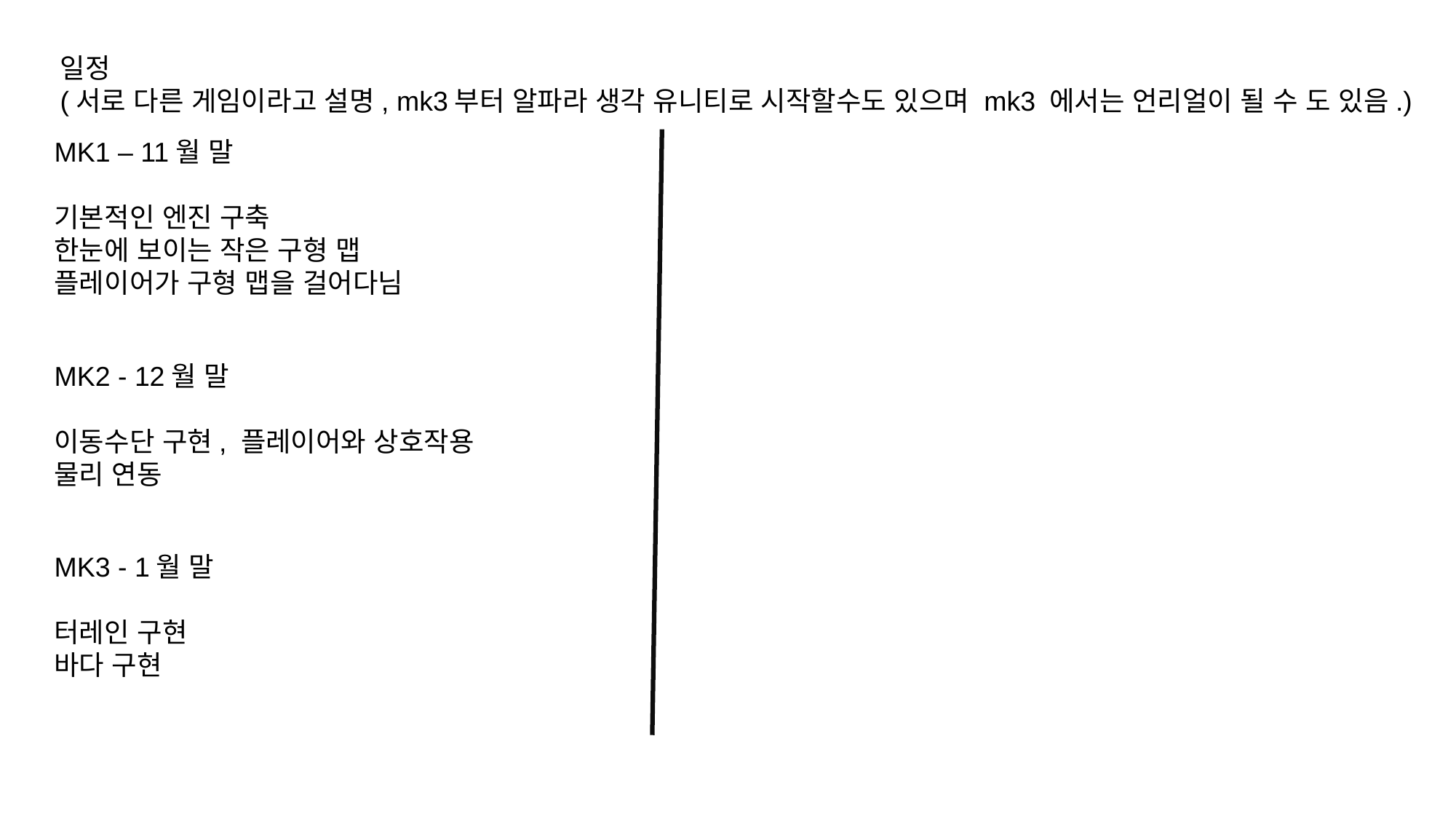

일정
(서로 다른 게임이라고 설명, mk3부터 알파라 생각 유니티로 시작할수도 있으며 mk3 에서는 언리얼이 될 수 도 있음.)
MK1 – 11월 말

기본적인 엔진 구축
한눈에 보이는 작은 구형 맵
플레이어가 구형 맵을 걸어다님
MK2 - 12월 말

이동수단 구현, 플레이어와 상호작용
물리 연동
MK3 - 1월 말

터레인 구현
바다 구현